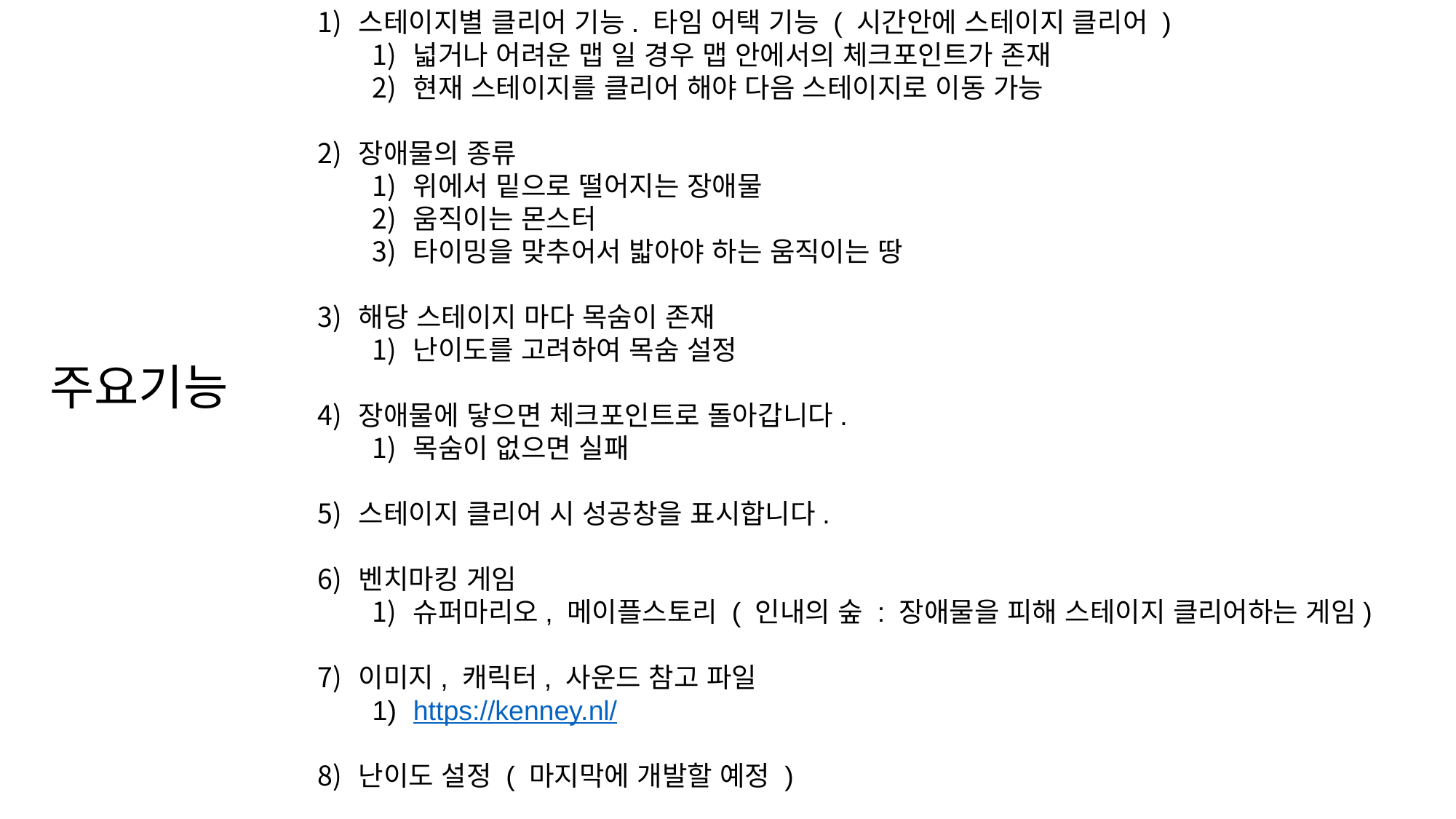

스테이지별 클리어 기능. 타임 어택 기능 ( 시간안에 스테이지 클리어 )
넓거나 어려운 맵 일 경우 맵 안에서의 체크포인트가 존재
현재 스테이지를 클리어 해야 다음 스테이지로 이동 가능
장애물의 종류
위에서 밑으로 떨어지는 장애물
움직이는 몬스터
타이밍을 맞추어서 밟아야 하는 움직이는 땅
해당 스테이지 마다 목숨이 존재
난이도를 고려하여 목숨 설정
장애물에 닿으면 체크포인트로 돌아갑니다.
목숨이 없으면 실패
스테이지 클리어 시 성공창을 표시합니다.
벤치마킹 게임
슈퍼마리오, 메이플스토리 ( 인내의 숲 : 장애물을 피해 스테이지 클리어하는 게임)
이미지, 캐릭터, 사운드 참고 파일
https://kenney.nl/

난이도 설정 ( 마지막에 개발할 예정 )

# 주요기능